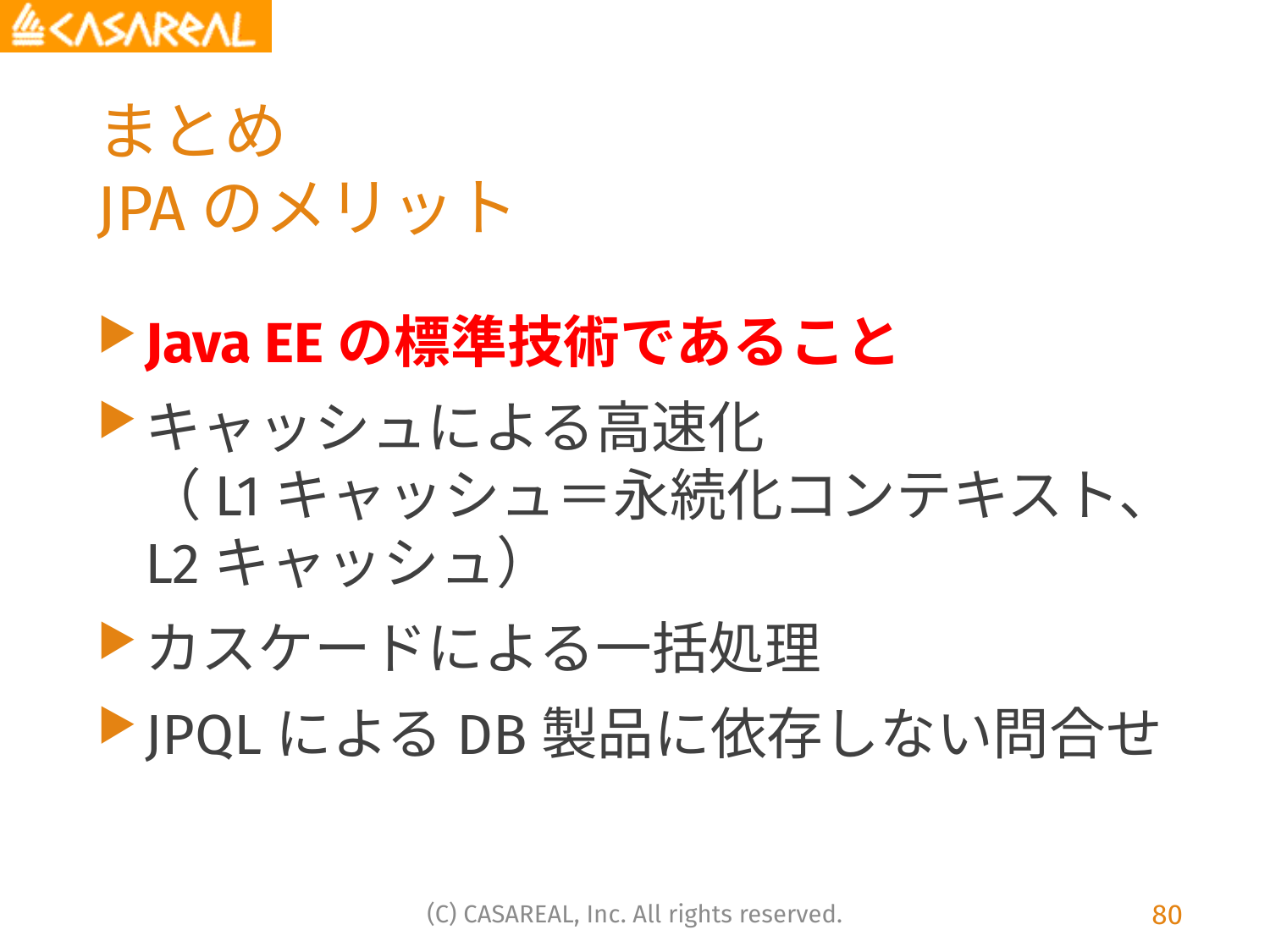

# まとめ JPAのメリット
Java EEの標準技術であること
キャッシュによる高速化
（L1キャッシュ＝永続化コンテキスト、L2キャッシュ）
カスケードによる一括処理
JPQLによるDB製品に依存しない問合せ
(C) CASAREAL, Inc. All rights reserved.
80